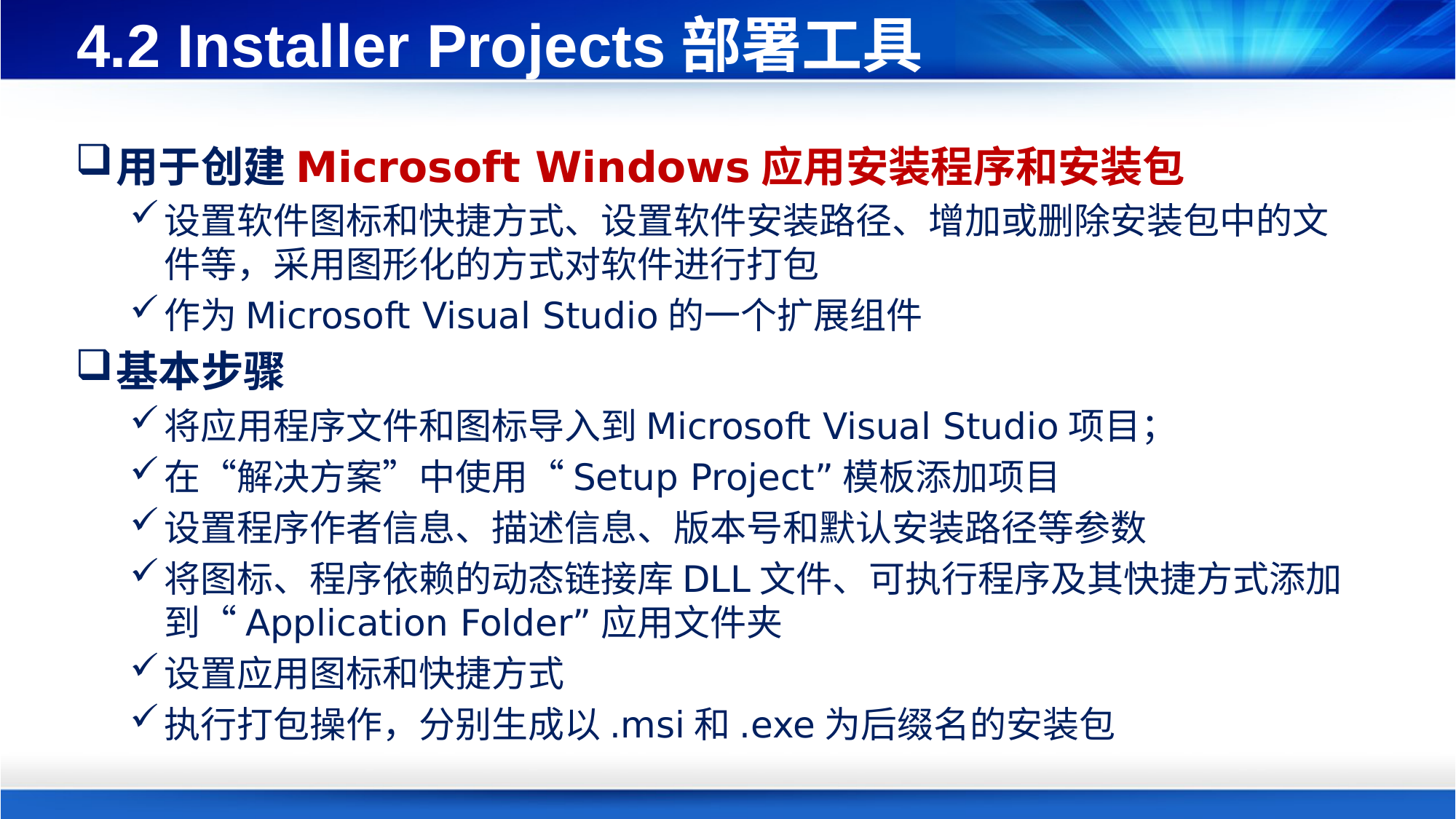

# 4.2 Installer Projects部署工具
用于创建Microsoft Windows应用安装程序和安装包
设置软件图标和快捷方式、设置软件安装路径、增加或删除安装包中的文件等，采用图形化的方式对软件进行打包
作为Microsoft Visual Studio的一个扩展组件
基本步骤
将应用程序文件和图标导入到Microsoft Visual Studio项目；
在“解决方案”中使用“Setup Project”模板添加项目
设置程序作者信息、描述信息、版本号和默认安装路径等参数
将图标、程序依赖的动态链接库DLL文件、可执行程序及其快捷方式添加到“Application Folder”应用文件夹
设置应用图标和快捷方式
执行打包操作，分别生成以.msi和.exe为后缀名的安装包